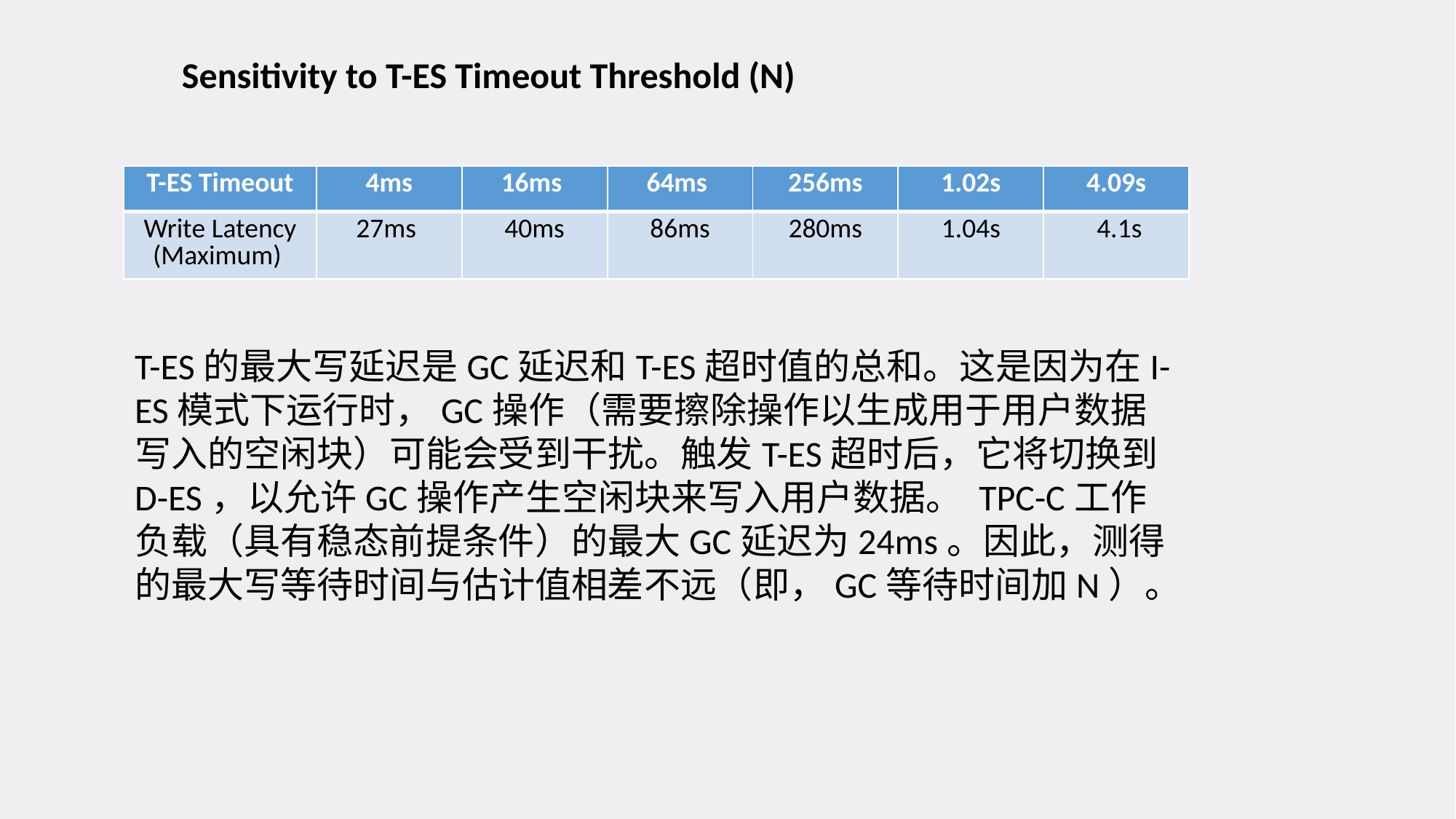

Sensitivity to T-ES Timeout Threshold (N)
| T-ES Timeout | 4ms | 16ms | 64ms | 256ms | 1.02s | 4.09s |
| --- | --- | --- | --- | --- | --- | --- |
| Write Latency (Maximum) | 27ms | 40ms | 86ms | 280ms | 1.04s | 4.1s |
T-ES的最大写延迟是GC延迟和T-ES超时值的总和。这是因为在I-ES模式下运行时，GC操作（需要擦除操作以生成用于用户数据写入的空闲块）可能会受到干扰。触发T-ES超时后，它将切换到D-ES，以允许GC操作产生空闲块来写入用户数据。 TPC-C工作负载（具有稳态前提条件）的最大GC延迟为24ms。因此，测得的最大写等待时间与估计值相差不远（即，GC等待时间加N）。